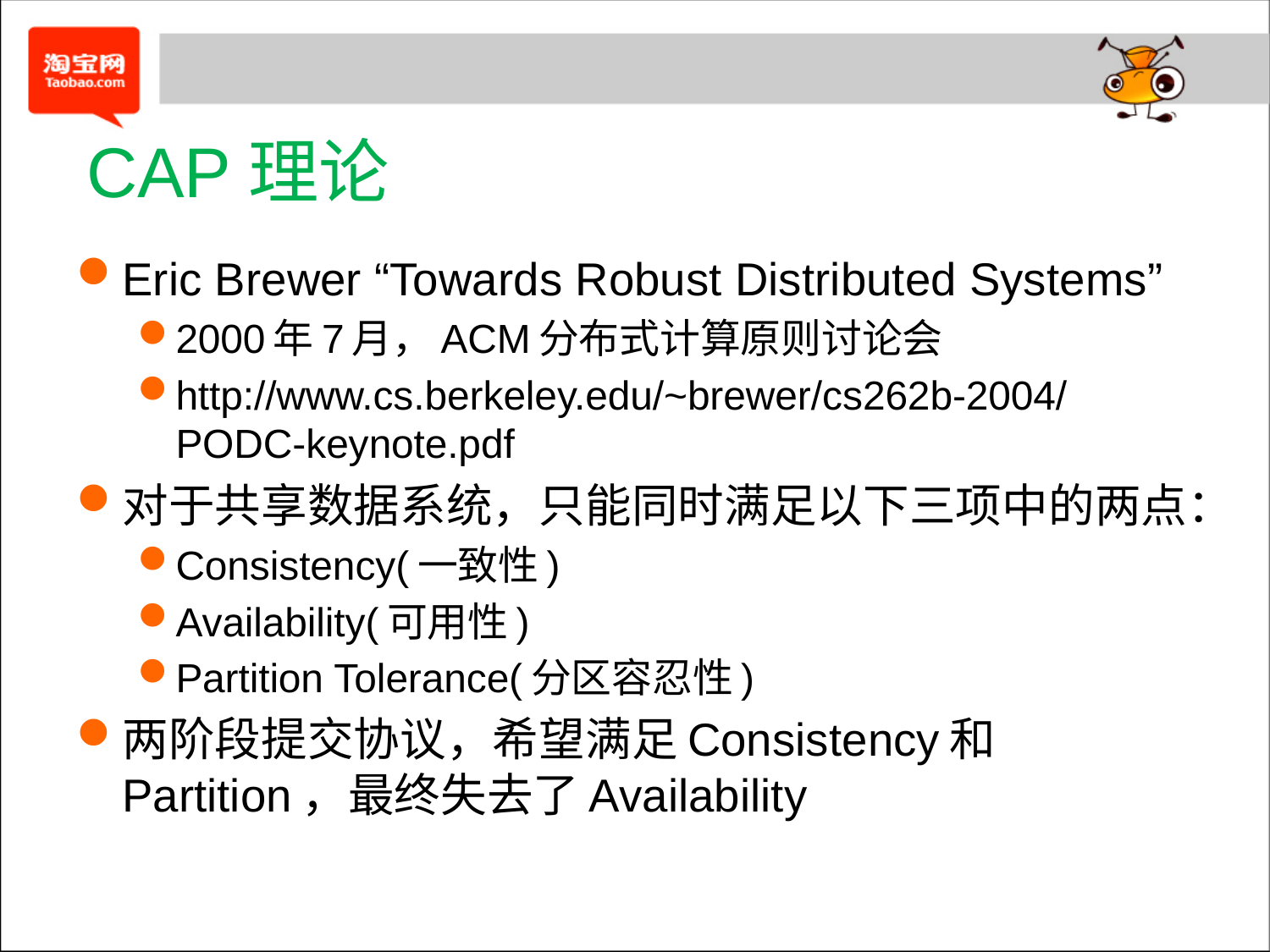

# CAP理论
Eric Brewer “Towards Robust Distributed Systems”
2000年7月，ACM分布式计算原则讨论会
http://www.cs.berkeley.edu/~brewer/cs262b-2004/PODC-keynote.pdf
对于共享数据系统，只能同时满足以下三项中的两点：
Consistency(一致性)
Availability(可用性)
Partition Tolerance(分区容忍性)
两阶段提交协议，希望满足Consistency和Partition，最终失去了Availability